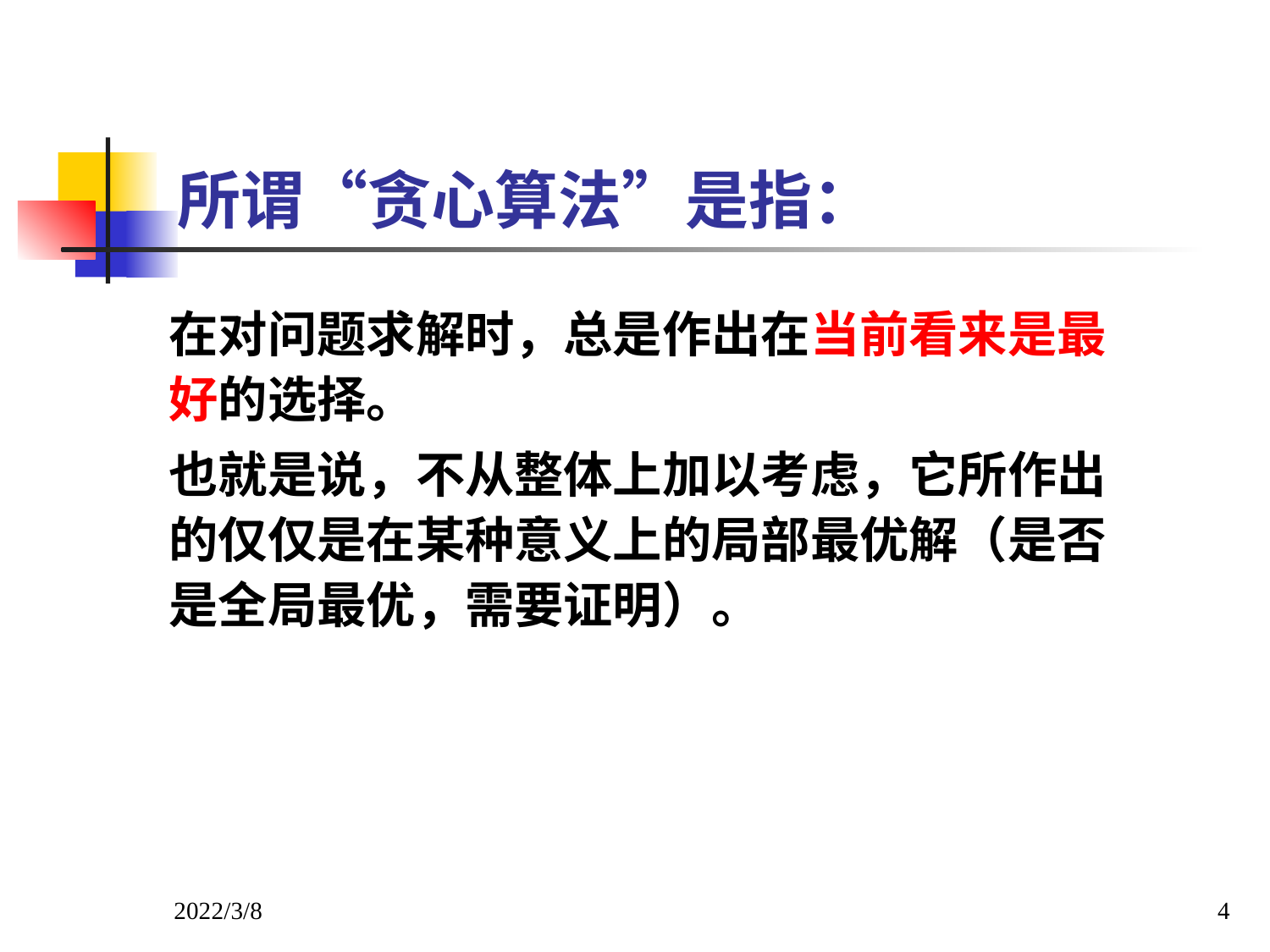

# 所谓“贪心算法”是指：
	在对问题求解时，总是作出在当前看来是最好的选择。
	也就是说，不从整体上加以考虑，它所作出的仅仅是在某种意义上的局部最优解（是否是全局最优，需要证明）。
2022/3/8
4